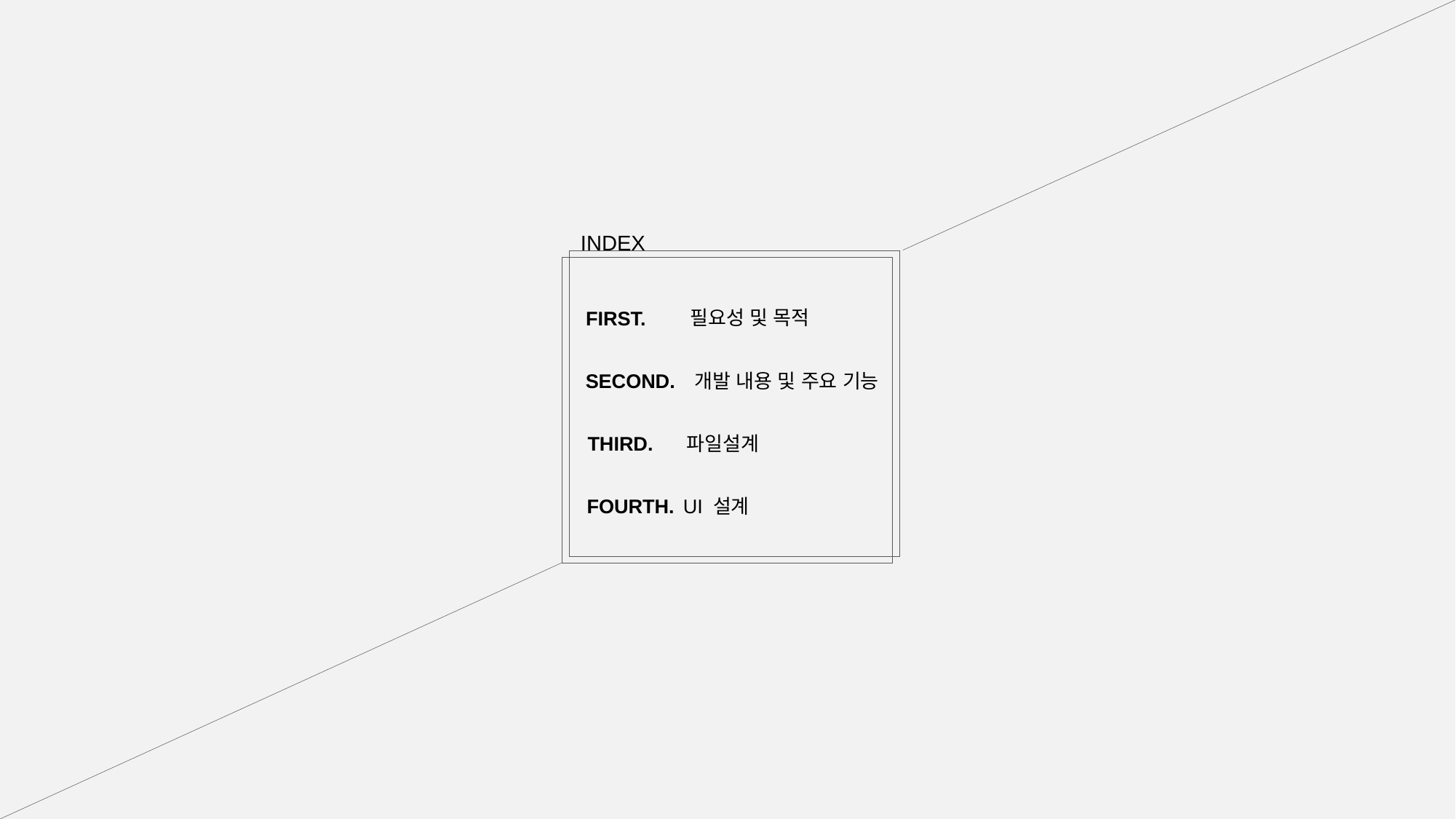

INDEX

필요성 및 목적
FIRST.
SECOND.
개발 내용 및 주요 기능
THIRD.
파일설계
FOURTH.
UI 설계